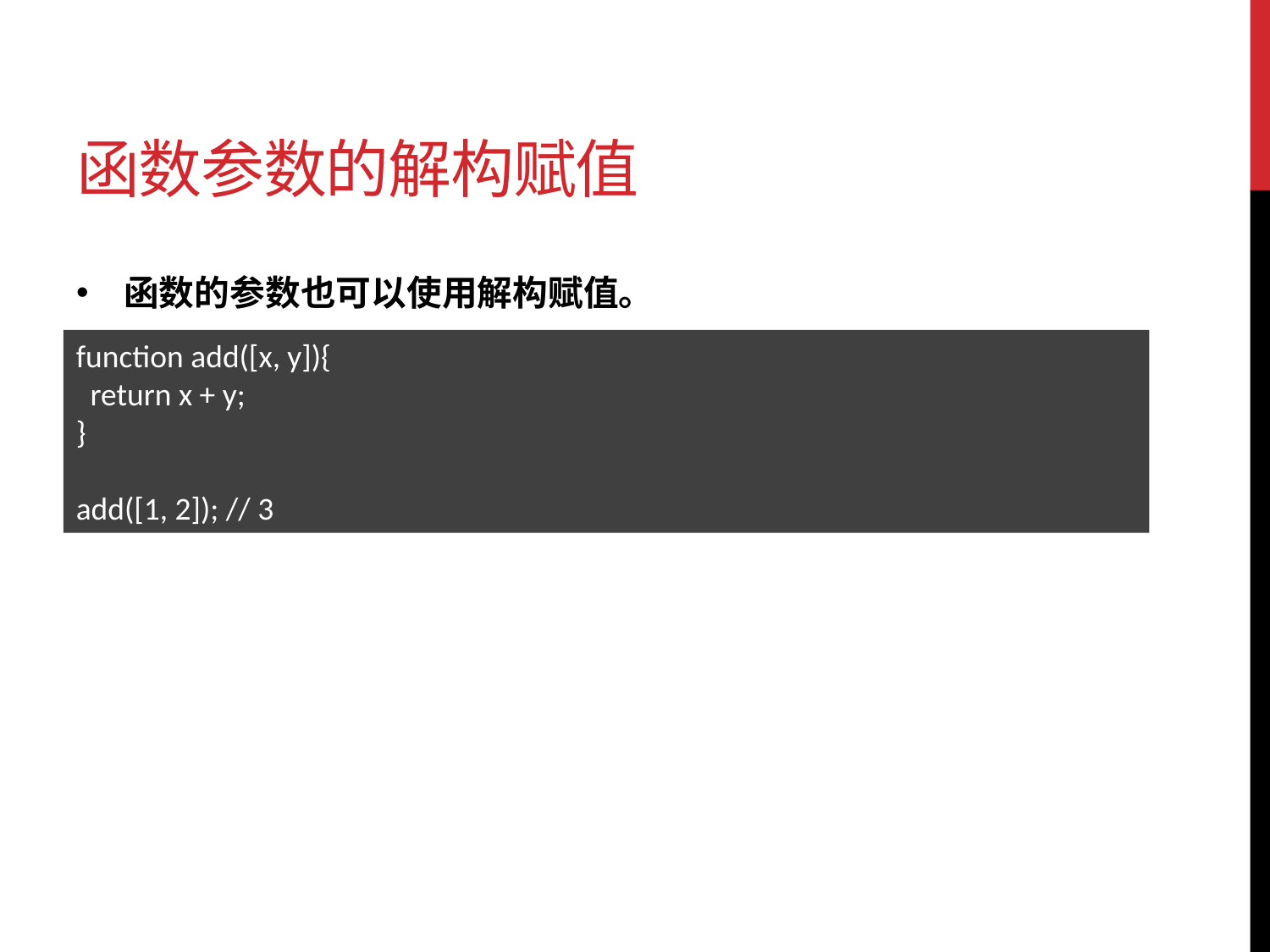

# 函数参数的解构赋值
函数的参数也可以使用解构赋值。

function add([x, y]){
  return x + y;
}

add([1, 2]); // 3